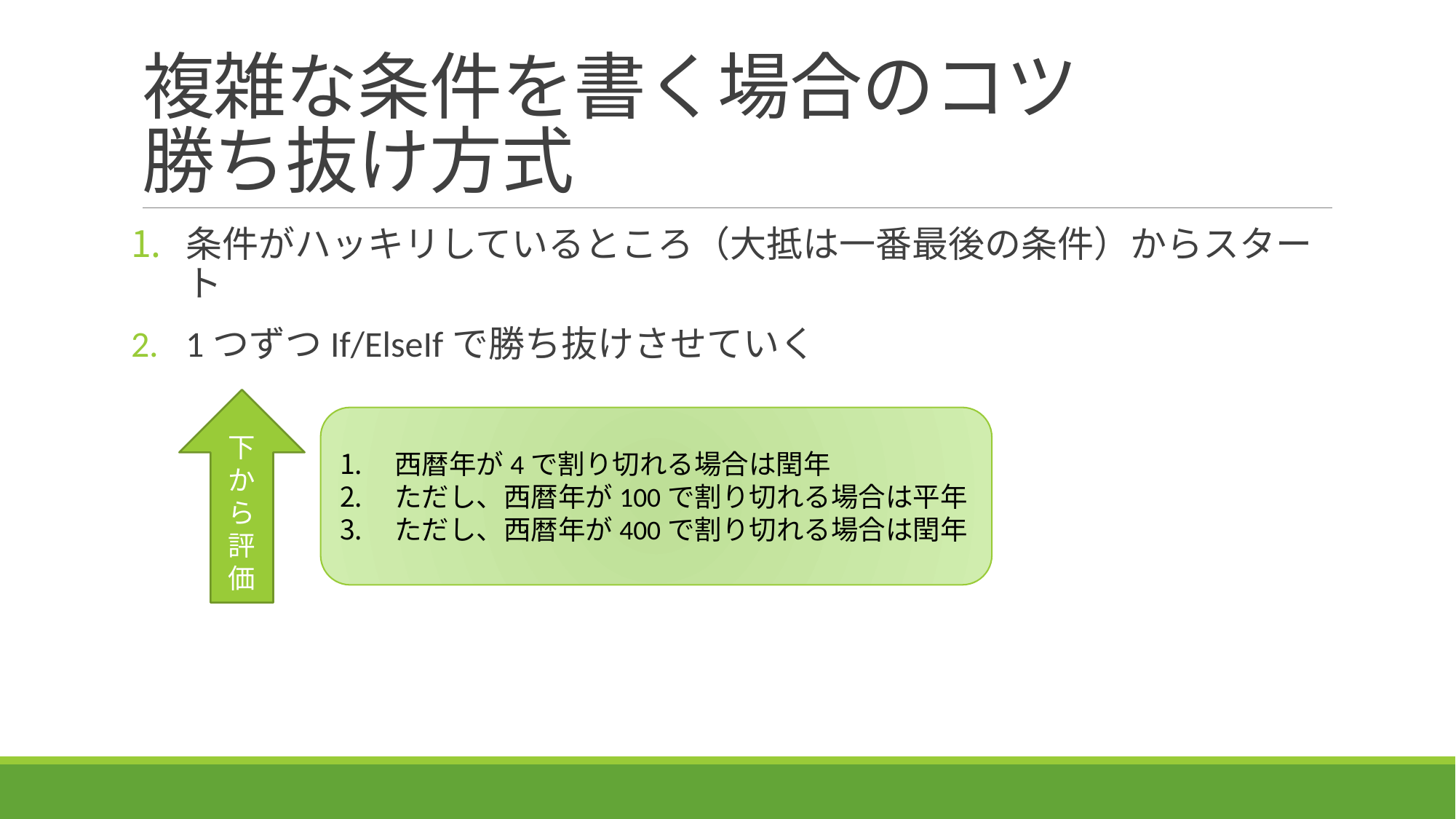

# 複雑な条件を書く場合のコツ 勝ち抜け方式
条件がハッキリしているところ（大抵は一番最後の条件）からスタート
1つずつIf/ElseIfで勝ち抜けさせていく

下から評価
西暦年が4で割り切れる場合は閏年
ただし、西暦年が100で割り切れる場合は平年
ただし、西暦年が400で割り切れる場合は閏年